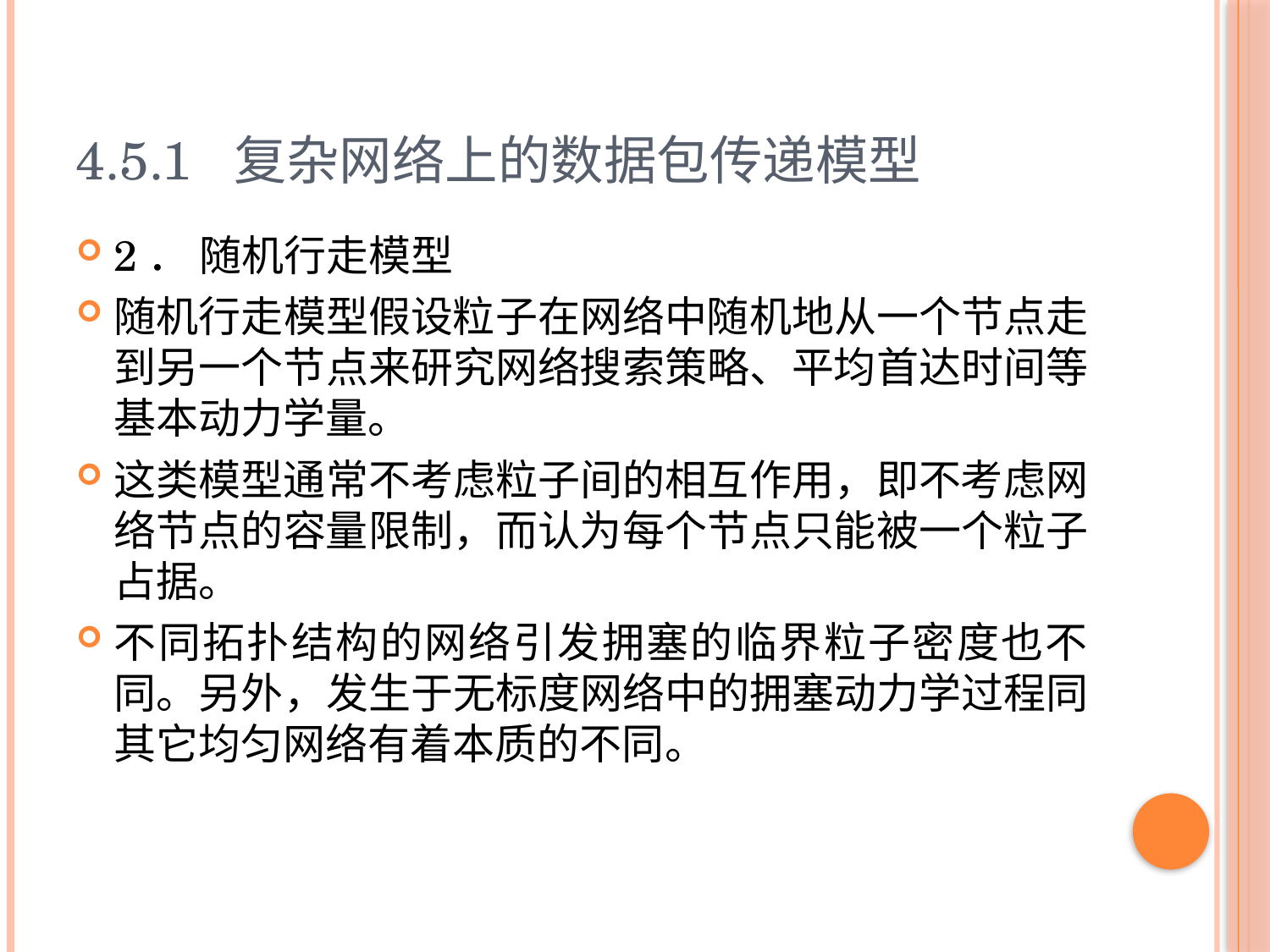

# 4.5.1  复杂网络上的数据包传递模型
2． 随机行走模型
随机行走模型假设粒子在网络中随机地从一个节点走到另一个节点来研究网络搜索策略、平均首达时间等基本动力学量。
这类模型通常不考虑粒子间的相互作用，即不考虑网络节点的容量限制，而认为每个节点只能被一个粒子占据。
不同拓扑结构的网络引发拥塞的临界粒子密度也不同。另外，发生于无标度网络中的拥塞动力学过程同其它均匀网络有着本质的不同。